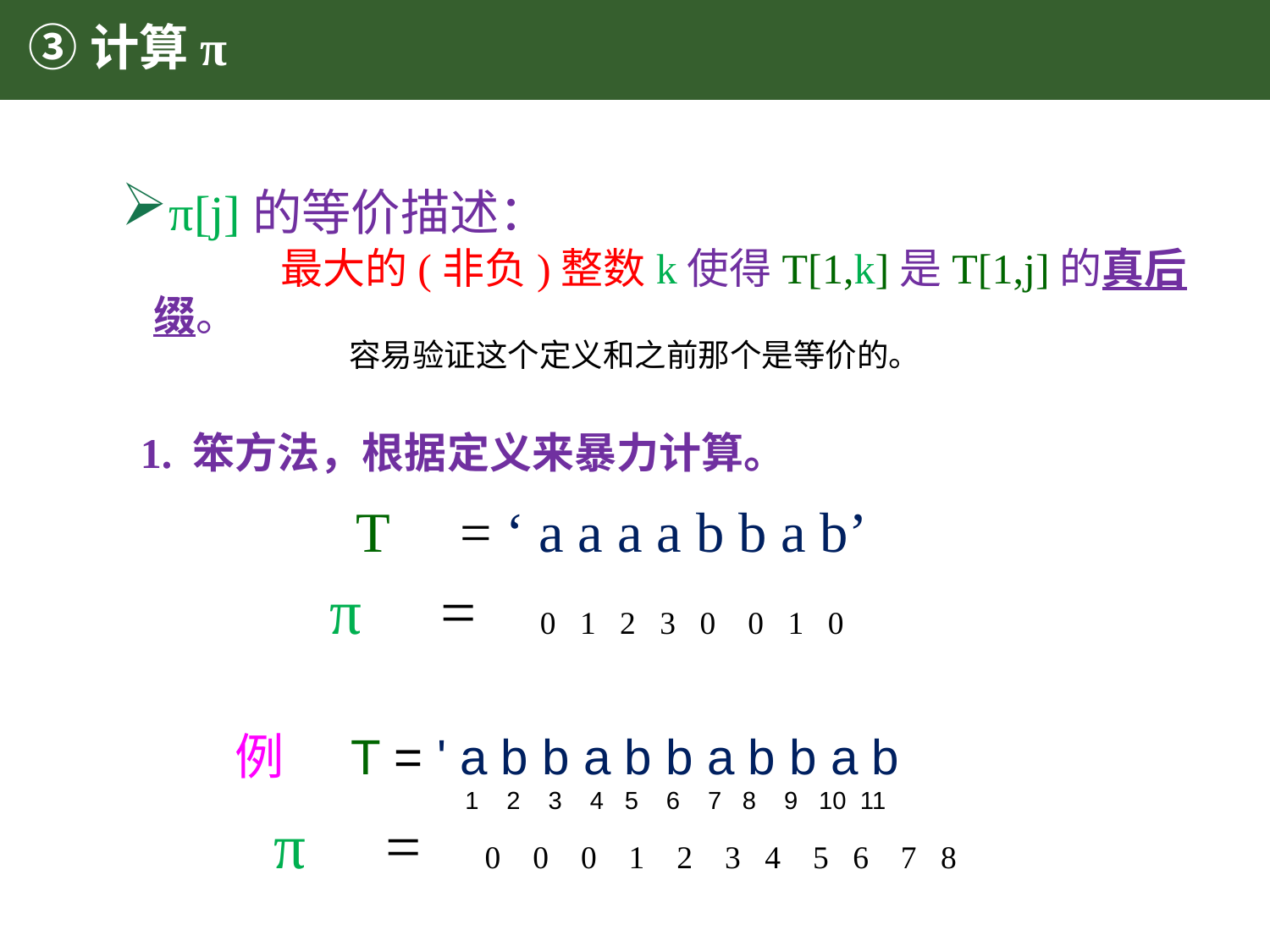

# ③计算π
π[j]的等价描述：
	最大的(非负)整数k使得T[1,k]是T[1,j]的真后缀。
容易验证这个定义和之前那个是等价的。
1. 笨方法，根据定义来暴力计算。
          T     = ‘ a a a a b b a b’

π     =    0   1   2   3   0    0   1   0
例     T = ' a b b a b b a b b a b
                                 1    2    3    4   5    6    7   8    9   10  11
π     =    0    0    0    1    2    3   4    5   6    7   8